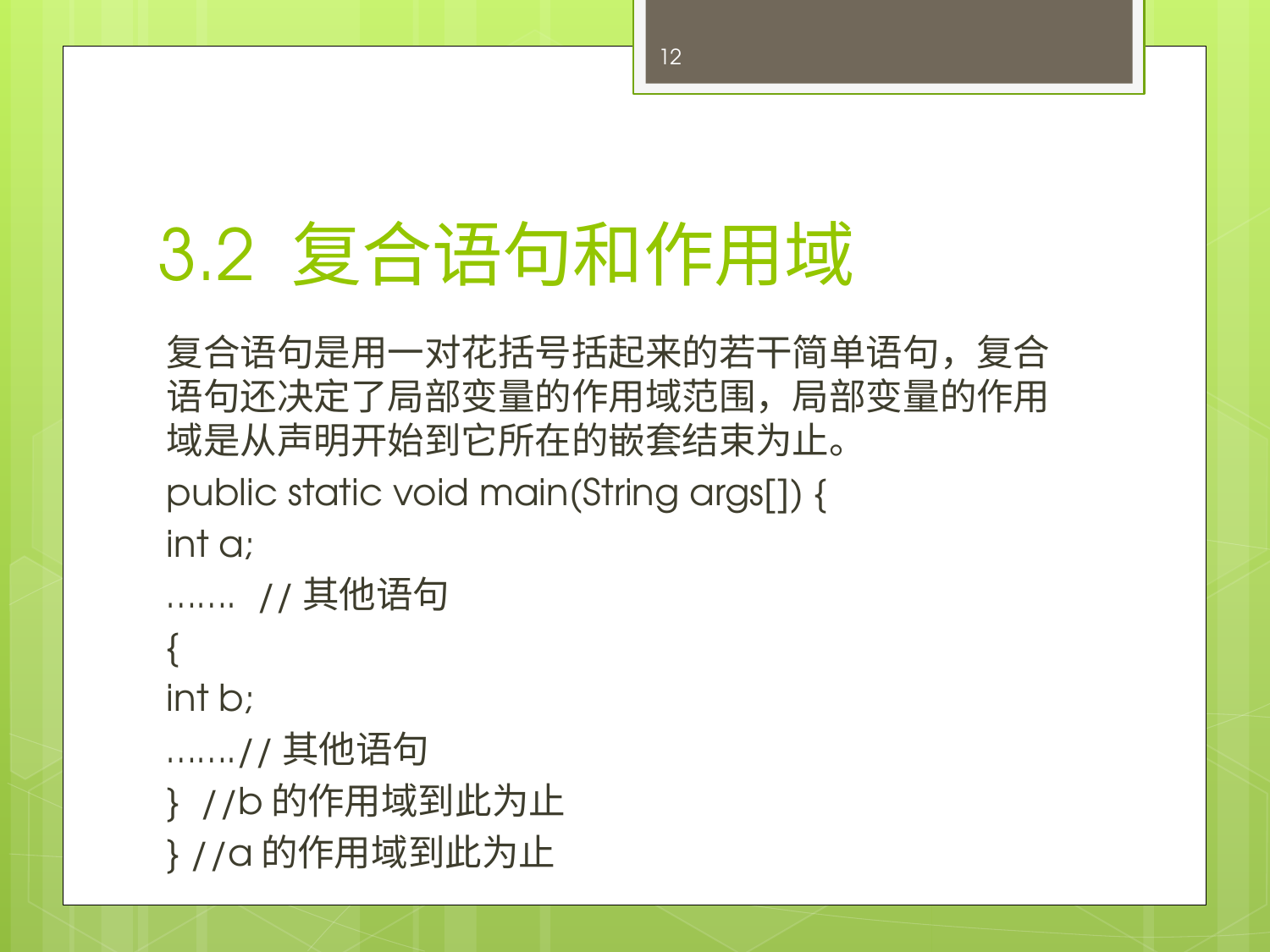

12
# 3.2 复合语句和作用域
复合语句是用一对花括号括起来的若干简单语句，复合语句还决定了局部变量的作用域范围，局部变量的作用域是从声明开始到它所在的嵌套结束为止。
public static void main(String args[]) {
int a;
…….  //其他语句
{
int b;
…….//其他语句
}  //b的作用域到此为止
} //a的作用域到此为止